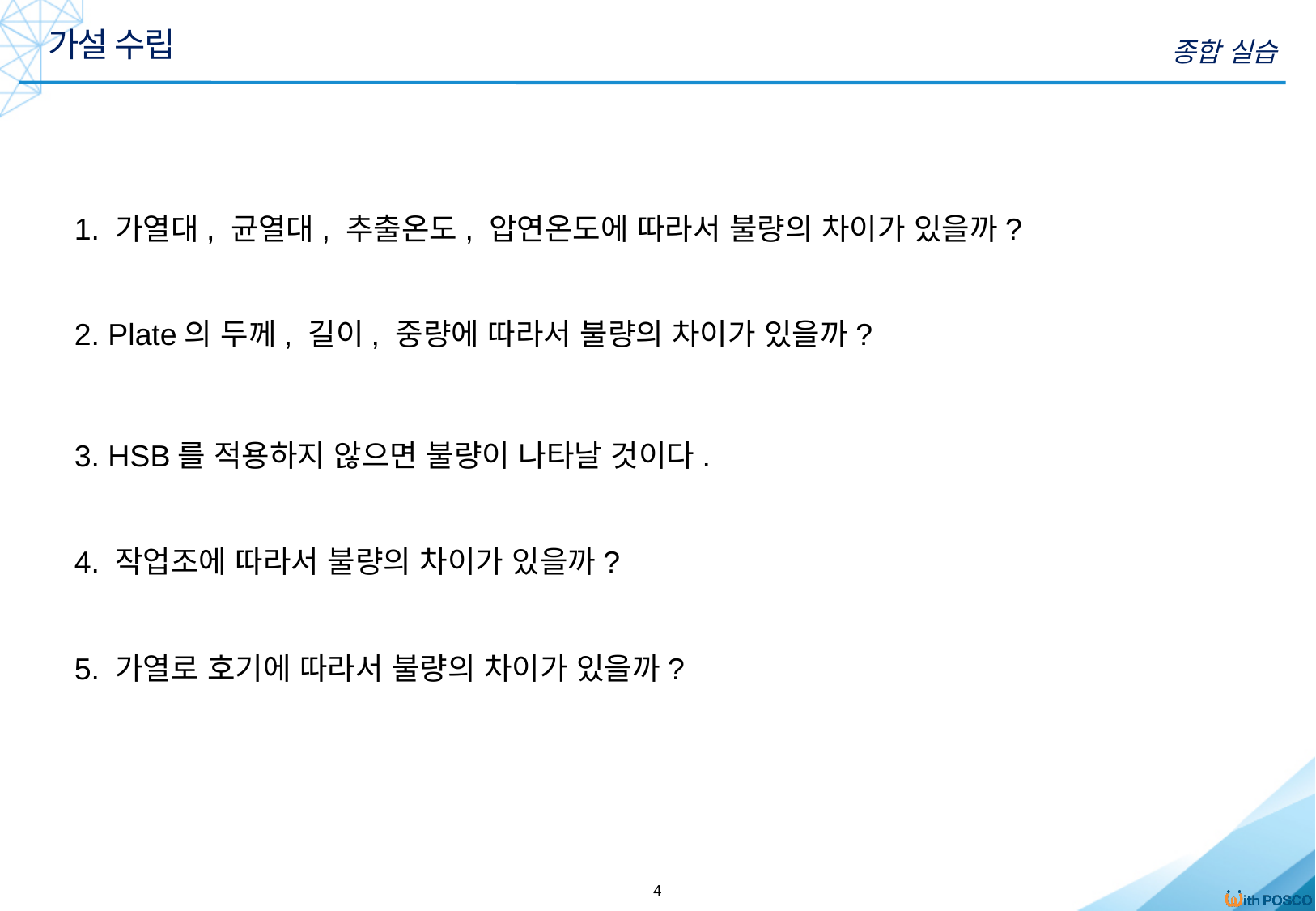

가설 수립
종합 실습
1. 가열대, 균열대, 추출온도, 압연온도에 따라서 불량의 차이가 있을까?

2. Plate의 두께, 길이, 중량에 따라서 불량의 차이가 있을까?

3. HSB를 적용하지 않으면 불량이 나타날 것이다.

4. 작업조에 따라서 불량의 차이가 있을까?
5. 가열로 호기에 따라서 불량의 차이가 있을까?